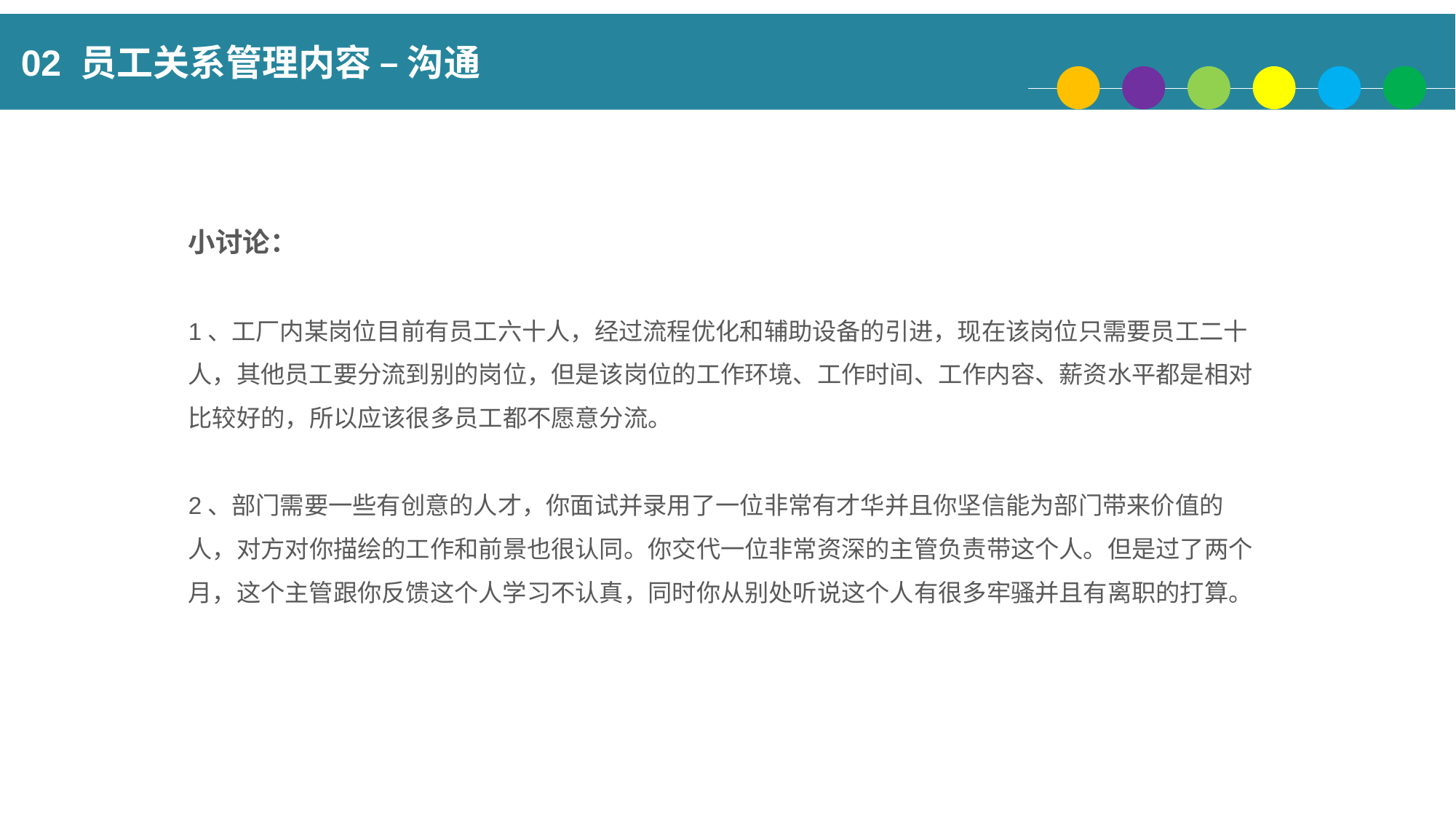

02 员工关系管理内容 – 沟通

小讨论：

1、工厂内某岗位目前有员工六十人，经过流程优化和辅助设备的引进，现在该岗位只需要员工二十人，其他员工要分流到别的岗位，但是该岗位的工作环境、工作时间、工作内容、薪资水平都是相对比较好的，所以应该很多员工都不愿意分流。

2、部门需要一些有创意的人才，你面试并录用了一位非常有才华并且你坚信能为部门带来价值的人，对方对你描绘的工作和前景也很认同。你交代一位非常资深的主管负责带这个人。但是过了两个月，这个主管跟你反馈这个人学习不认真，同时你从别处听说这个人有很多牢骚并且有离职的打算。
16